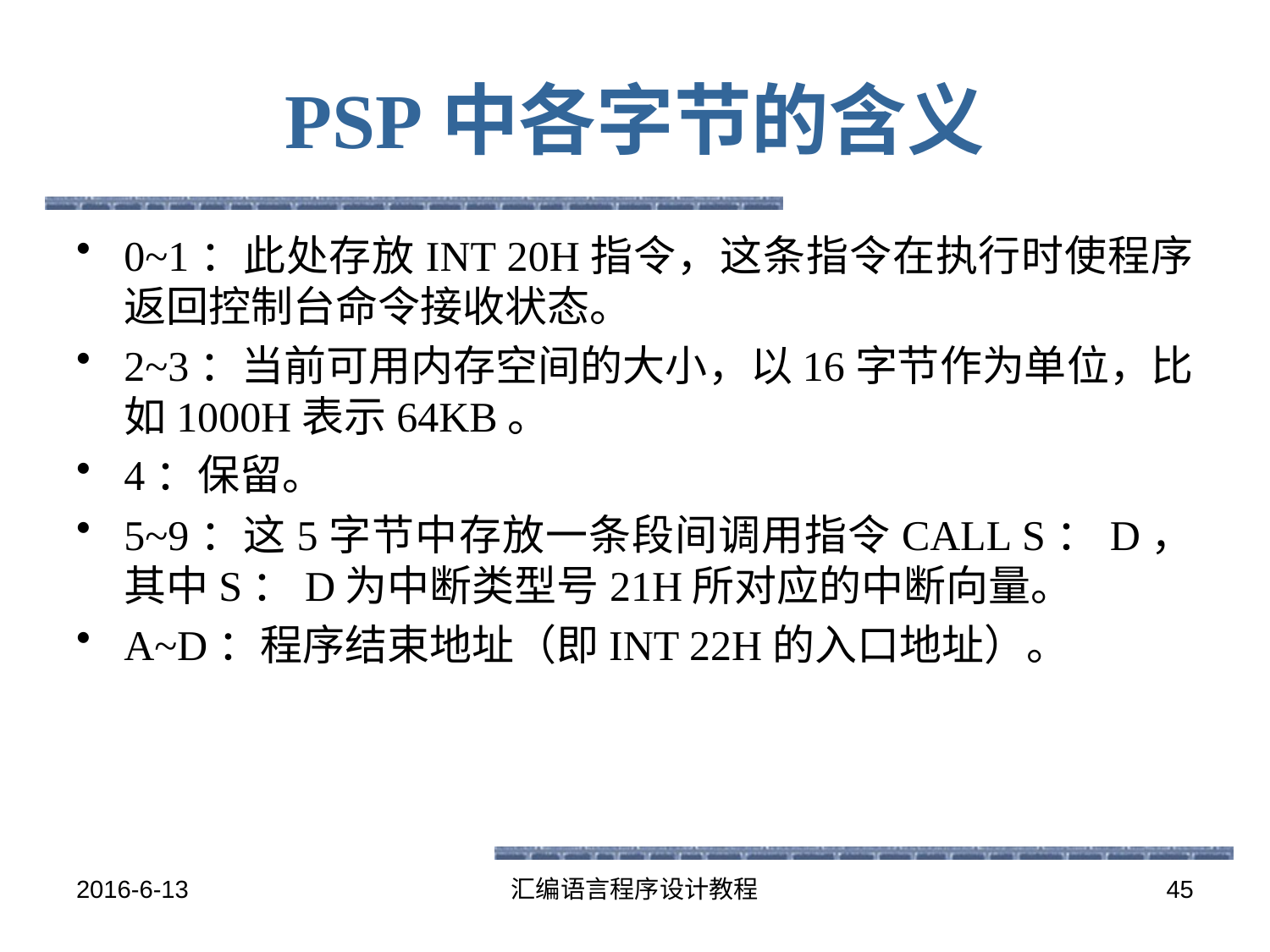

# PSP中各字节的含义
0~1：此处存放INT 20H指令，这条指令在执行时使程序返回控制台命令接收状态。
2~3：当前可用内存空间的大小，以16字节作为单位，比如1000H表示64KB。
4：保留。
5~9：这5字节中存放一条段间调用指令CALL S：D，其中S：D为中断类型号21H所对应的中断向量。
A~D：程序结束地址（即INT 22H的入口地址）。
2016-6-13
汇编语言程序设计教程
45